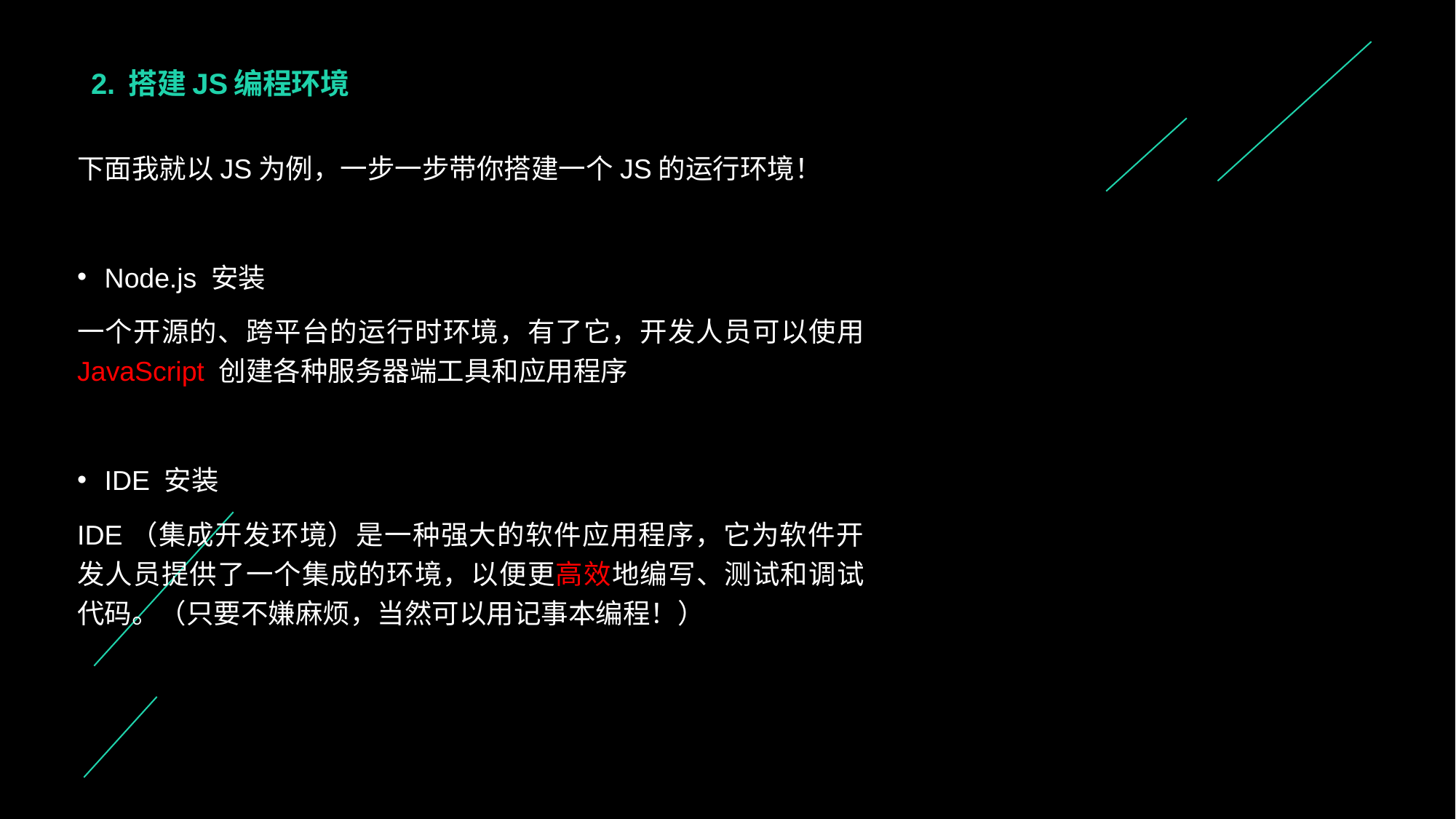

# 2. 搭建JS编程环境
下面我就以JS为例，一步一步带你搭建一个JS的运行环境！

Node.js 安装
一个开源的、跨平台的运行时环境，有了它，开发人员可以使用 JavaScript 创建各种服务器端工具和应用程序

IDE 安装
IDE（集成开发环境）是一种强大的软件应用程序，它为软件开发人员提供了一个集成的环境，以便更高效地编写、测试和调试代码。（只要不嫌麻烦，当然可以用记事本编程！）